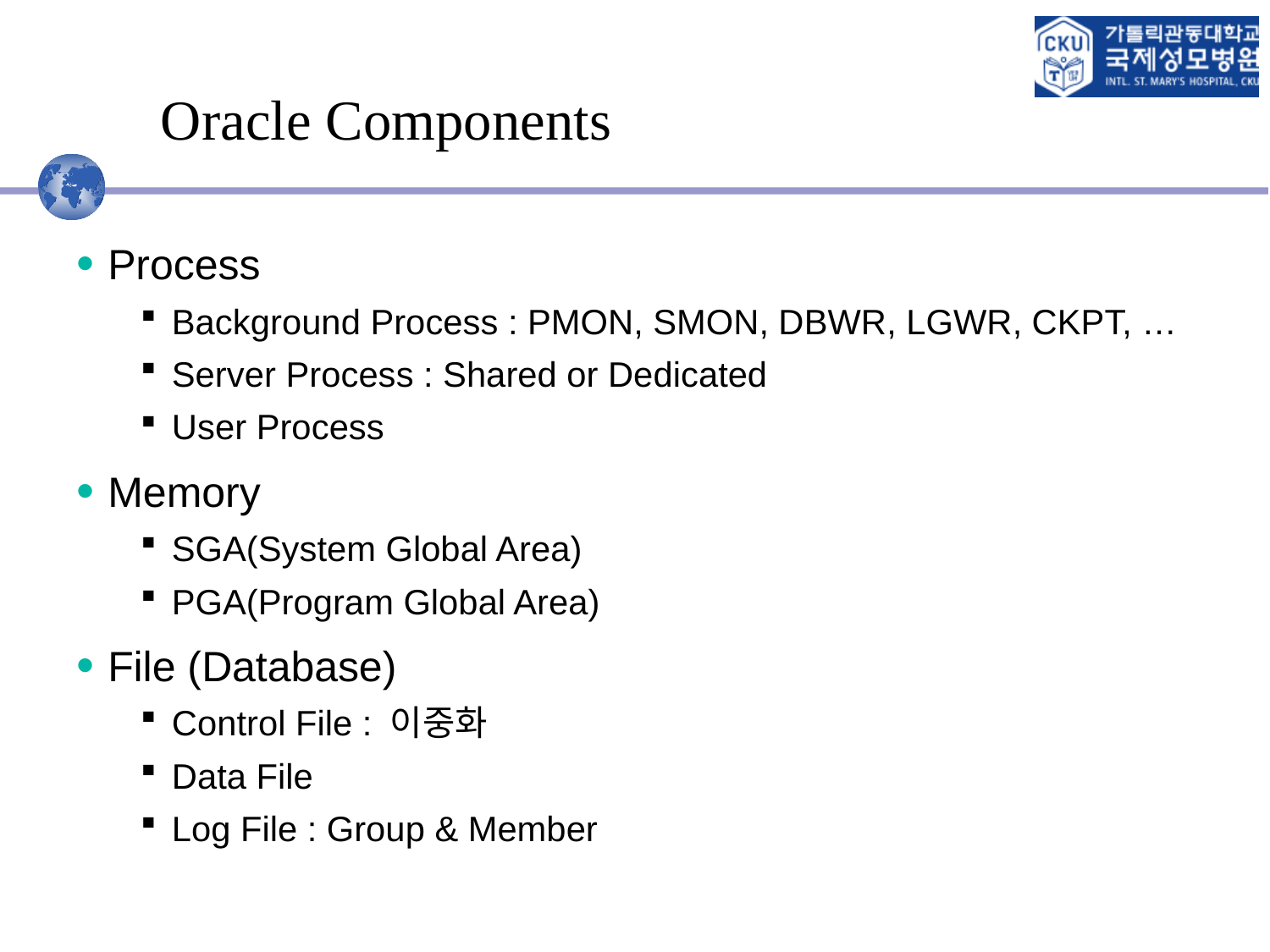

# Oracle Components
Process
Background Process : PMON, SMON, DBWR, LGWR, CKPT, …
Server Process : Shared or Dedicated
User Process
Memory
SGA(System Global Area)
PGA(Program Global Area)
File (Database)
Control File : 이중화
Data File
Log File : Group & Member